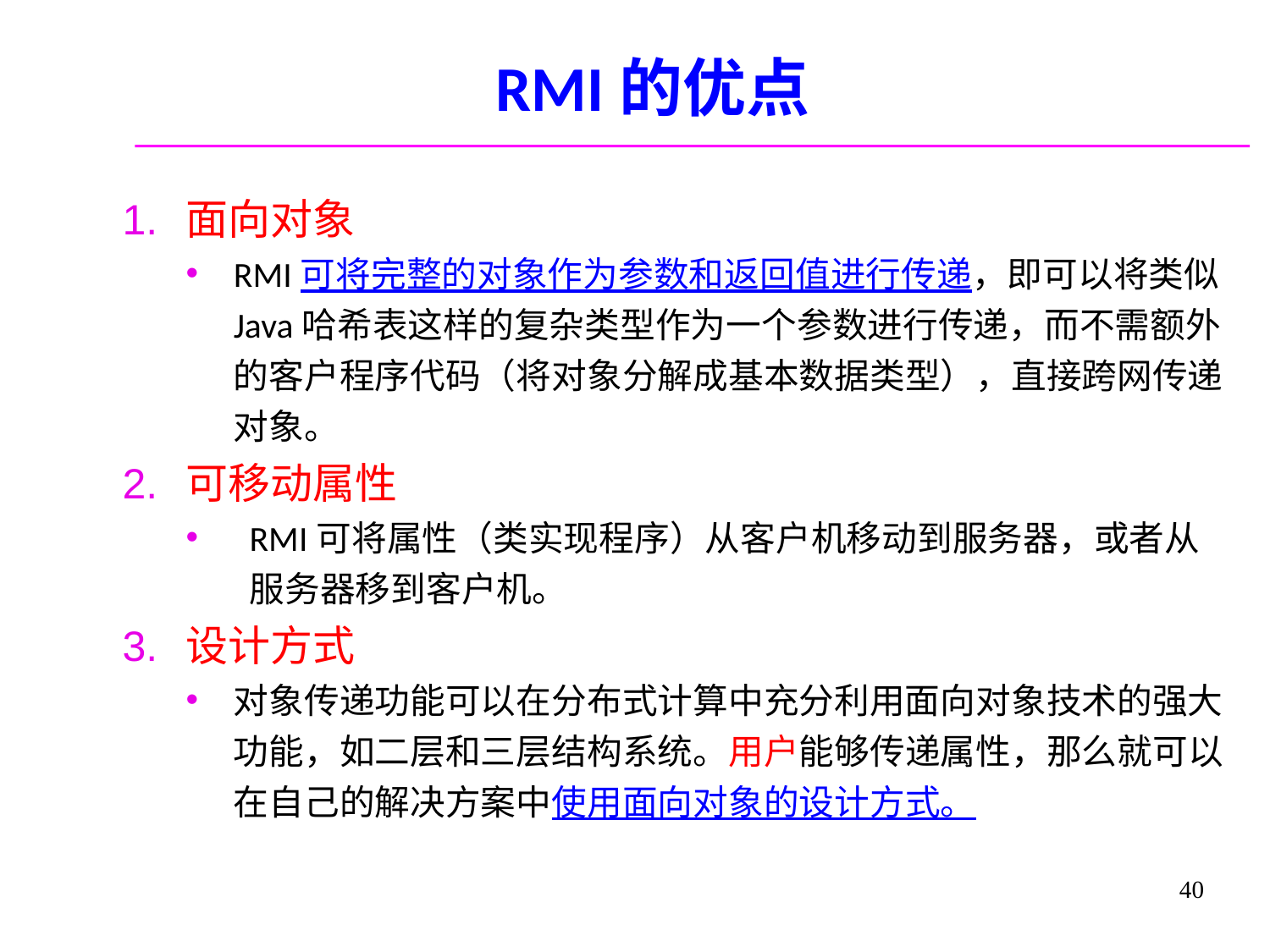

# RMI的优点
面向对象
RMI可将完整的对象作为参数和返回值进行传递，即可以将类似Java哈希表这样的复杂类型作为一个参数进行传递，而不需额外的客户程序代码（将对象分解成基本数据类型），直接跨网传递对象。
可移动属性
RMI可将属性（类实现程序）从客户机移动到服务器，或者从服务器移到客户机。
设计方式
对象传递功能可以在分布式计算中充分利用面向对象技术的强大功能，如二层和三层结构系统。用户能够传递属性，那么就可以在自己的解决方案中使用面向对象的设计方式。
40